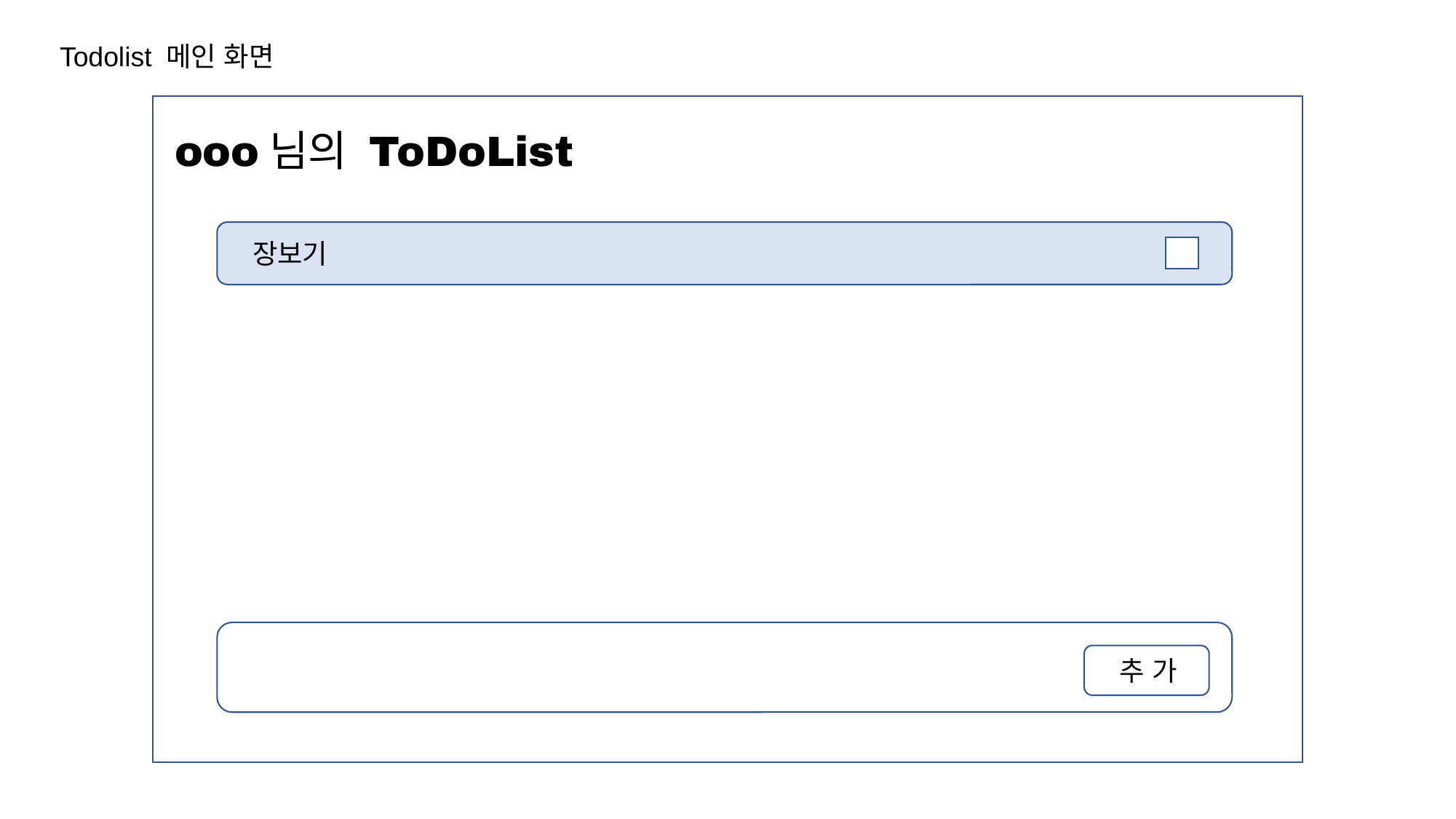

Todolist 메인 화면

ooo님의 ToDoList
  장보기

추 가